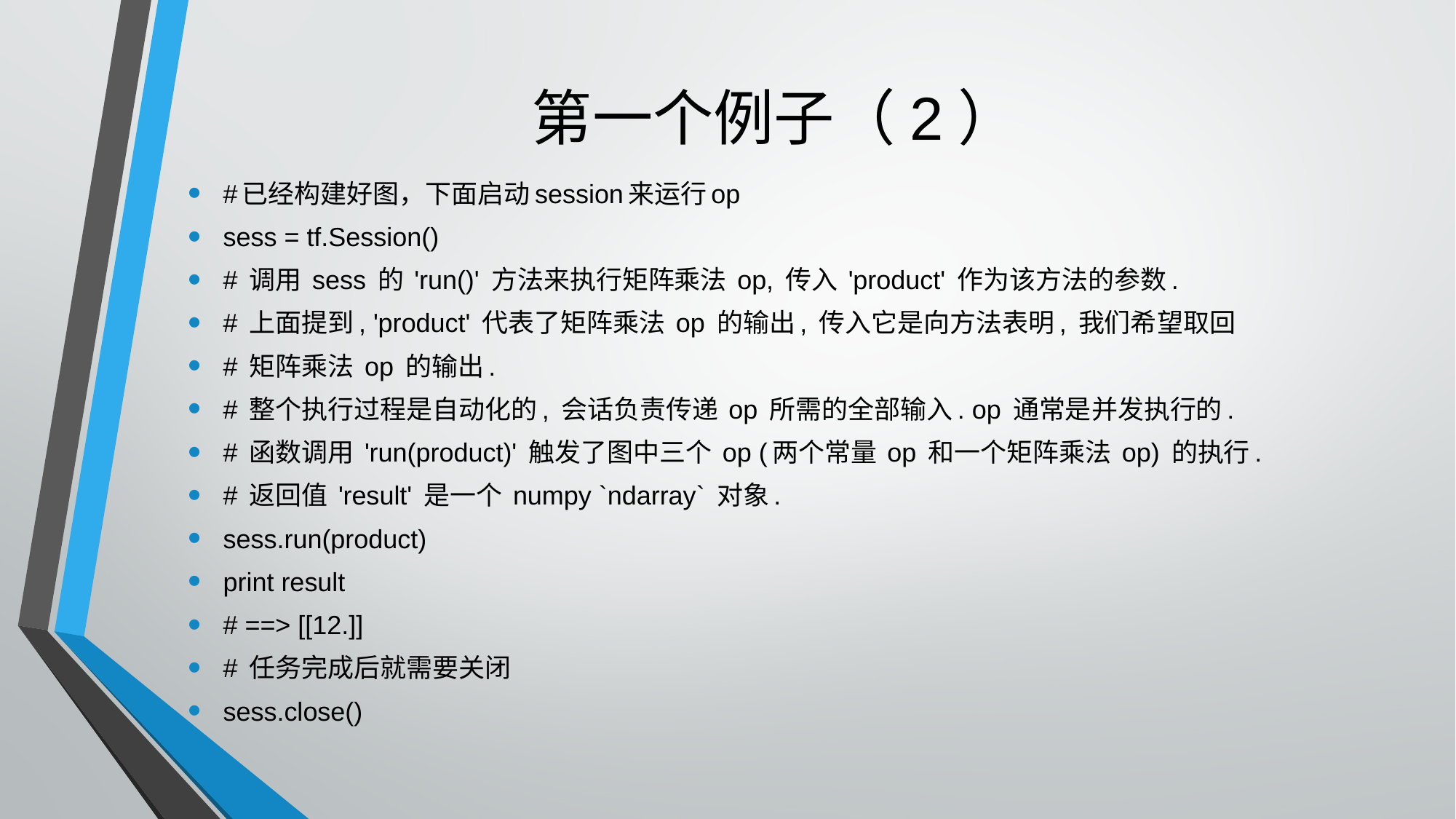

# 第一个例子（2）
#已经构建好图，下面启动session来运行op
sess = tf.Session()
# 调用 sess 的 'run()' 方法来执行矩阵乘法 op, 传入 'product' 作为该方法的参数.
# 上面提到, 'product' 代表了矩阵乘法 op 的输出, 传入它是向方法表明, 我们希望取回
# 矩阵乘法 op 的输出.
# 整个执行过程是自动化的, 会话负责传递 op 所需的全部输入. op 通常是并发执行的.
# 函数调用 'run(product)' 触发了图中三个 op (两个常量 op 和一个矩阵乘法 op) 的执行.
# 返回值 'result' 是一个 numpy `ndarray` 对象.
sess.run(product)
print result
# ==> [[12.]]
# 任务完成后就需要关闭
sess.close()